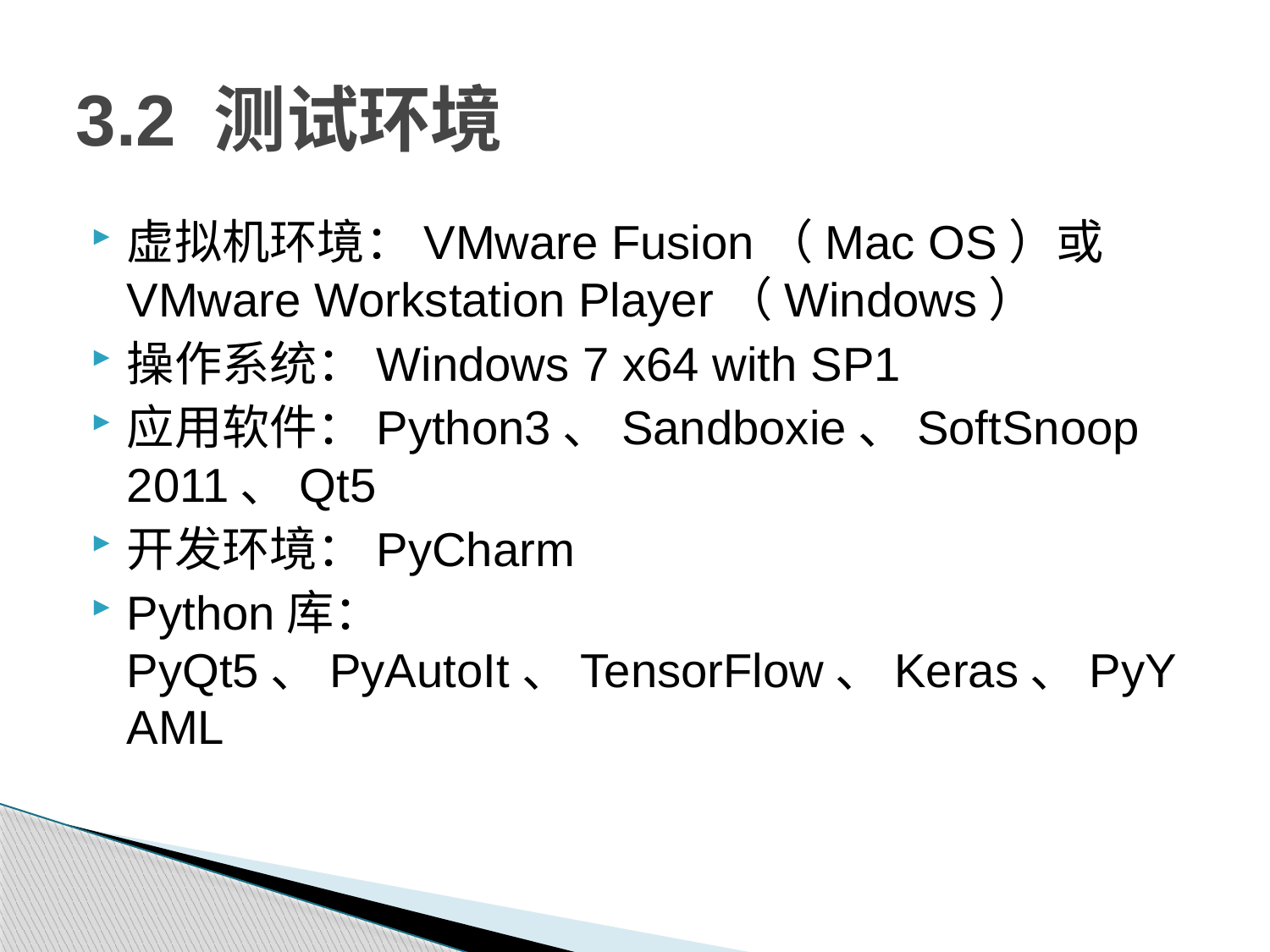

# 3.2 测试环境
虚拟机环境：VMware Fusion（Mac OS）或VMware Workstation Player（Windows）
操作系统：Windows 7 x64 with SP1
应用软件：Python3、Sandboxie、SoftSnoop 2011、Qt5
开发环境：PyCharm
Python库：PyQt5、PyAutoIt、TensorFlow、Keras、PyYAML